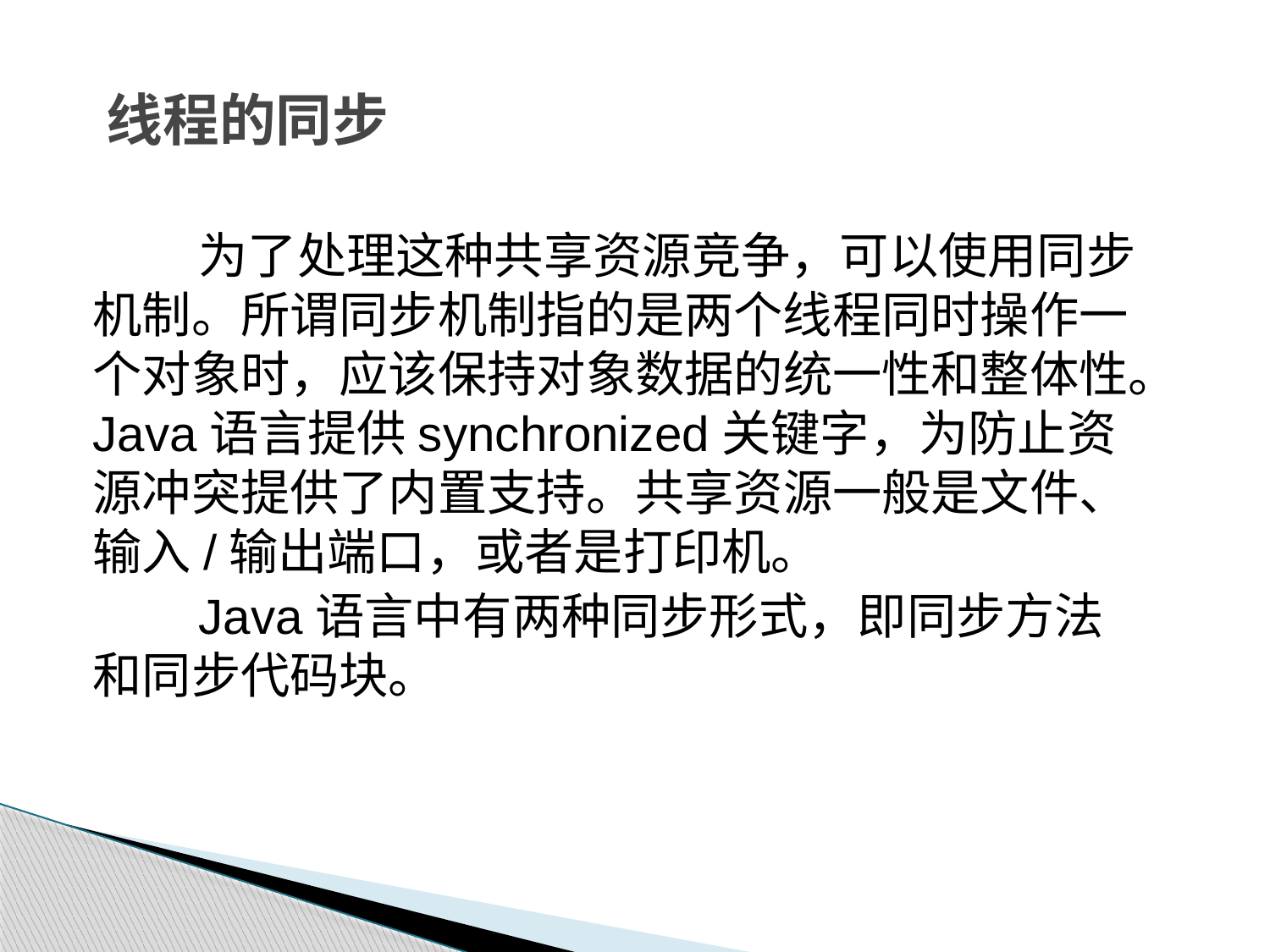

# 线程的同步
为了处理这种共享资源竞争，可以使用同步机制。所谓同步机制指的是两个线程同时操作一个对象时，应该保持对象数据的统一性和整体性。Java语言提供synchronized关键字，为防止资源冲突提供了内置支持。共享资源一般是文件、输入/输出端口，或者是打印机。
Java语言中有两种同步形式，即同步方法和同步代码块。